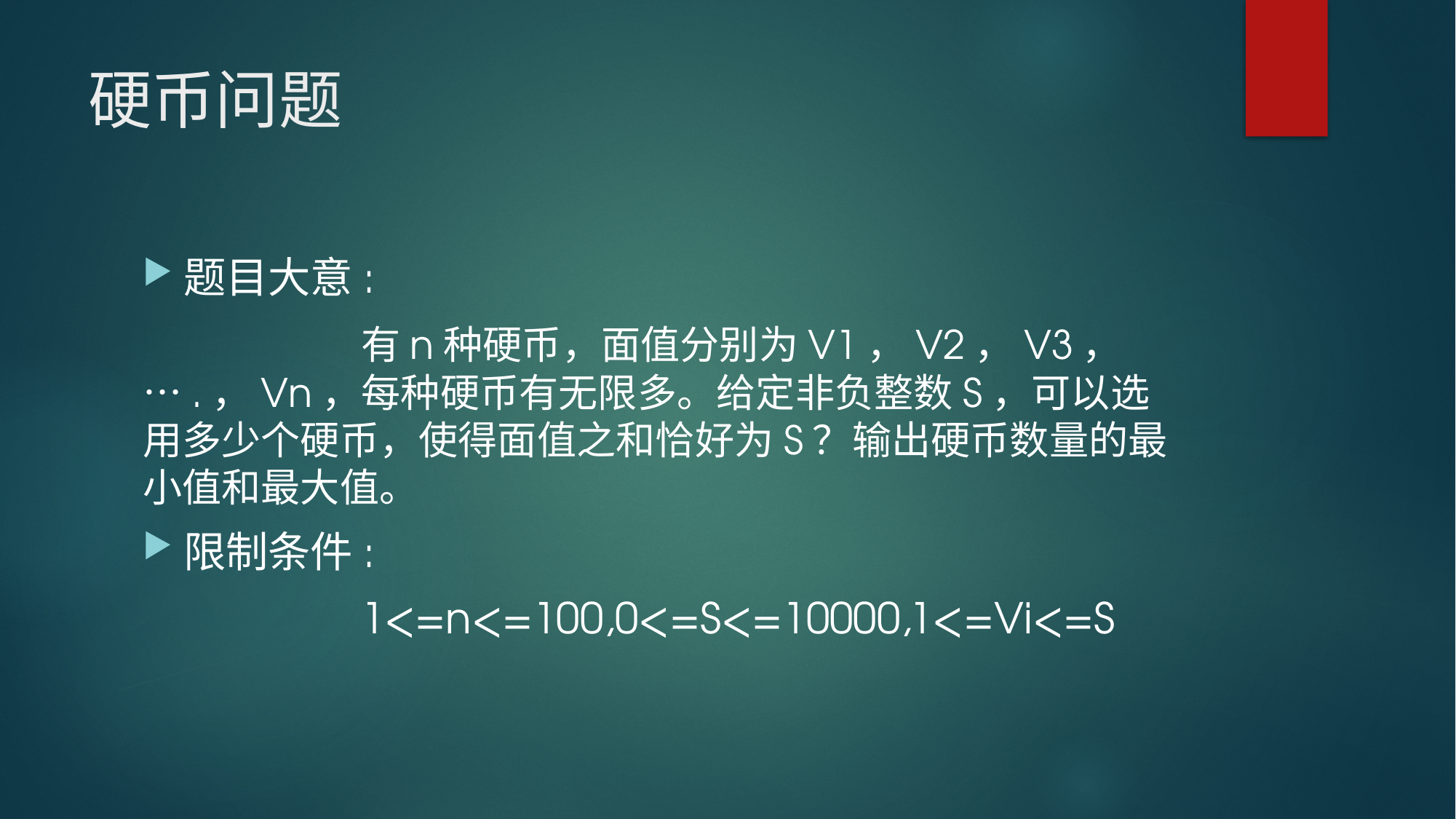

# 硬币问题
题目大意:
		有n种硬币，面值分别为V1，V2，V3，….，Vn，每种硬币有无限多。给定非负整数S，可以选用多少个硬币，使得面值之和恰好为S？输出硬币数量的最小值和最大值。
限制条件:
		1<=n<=100,0<=S<=10000,1<=Vi<=S